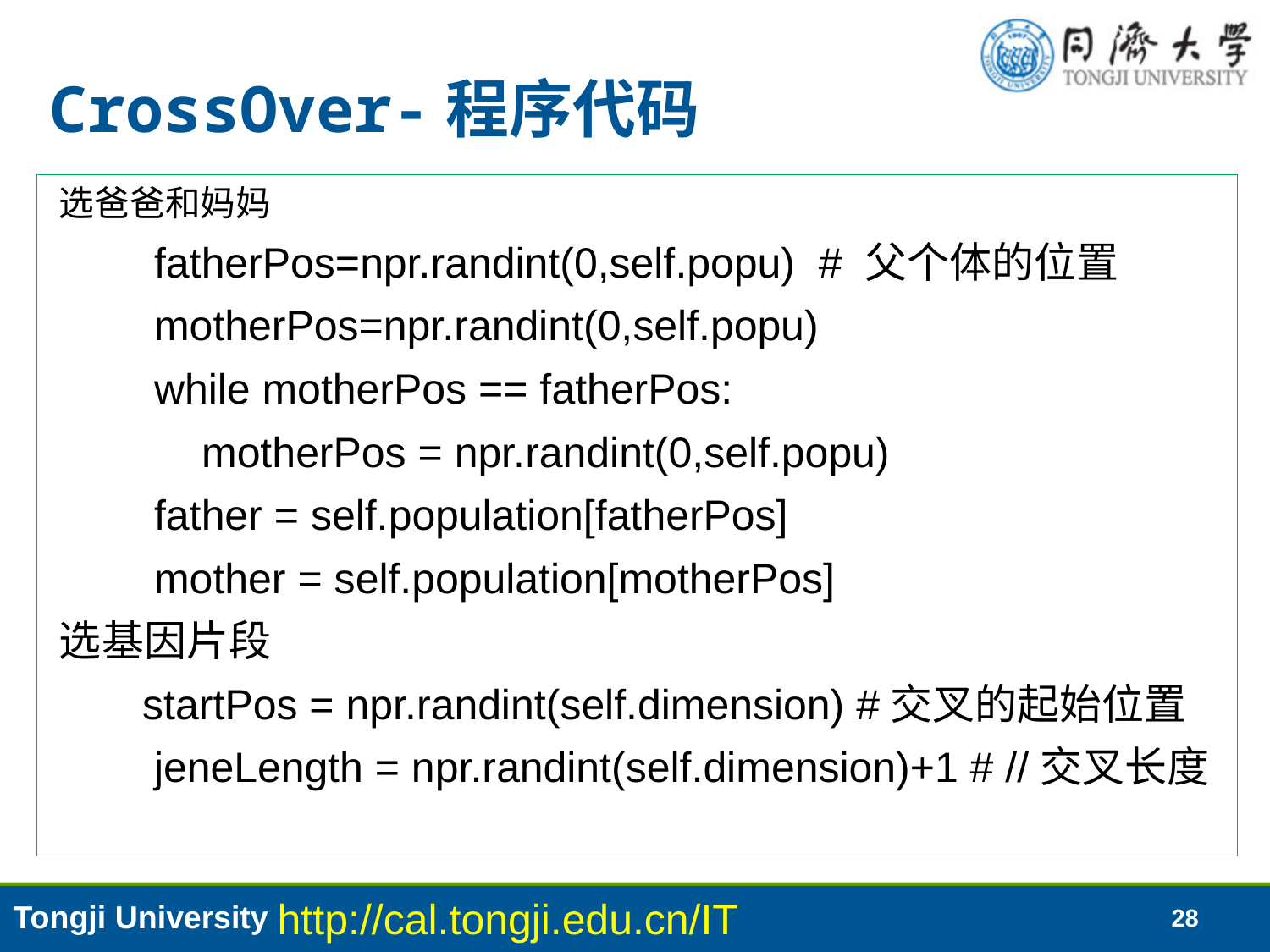

# CrossOver-程序代码
选爸爸和妈妈
        fatherPos=npr.randint(0,self.popu)  # 父个体的位置
        motherPos=npr.randint(0,self.popu)
        while motherPos == fatherPos:
            motherPos = npr.randint(0,self.popu)
        father = self.population[fatherPos]
        mother = self.population[motherPos]
选基因片段
       startPos = npr.randint(self.dimension) #交叉的起始位置
        jeneLength = npr.randint(self.dimension)+1 # //交叉长度